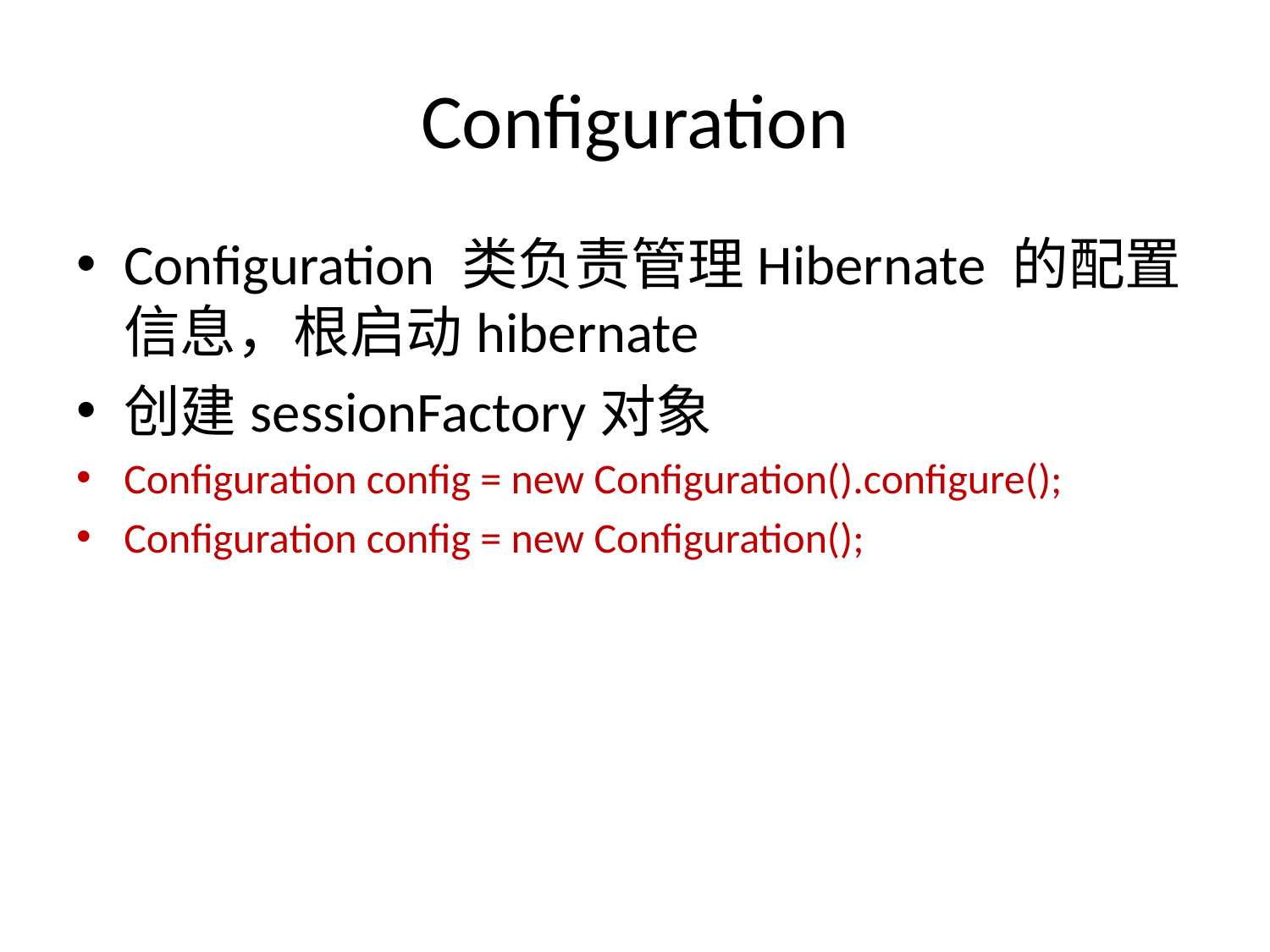

# Configuration
Configuration 类负责管理Hibernate 的配置信息，根启动hibernate
创建sessionFactory对象
Configuration config = new Configuration().configure();
Configuration config = new Configuration();